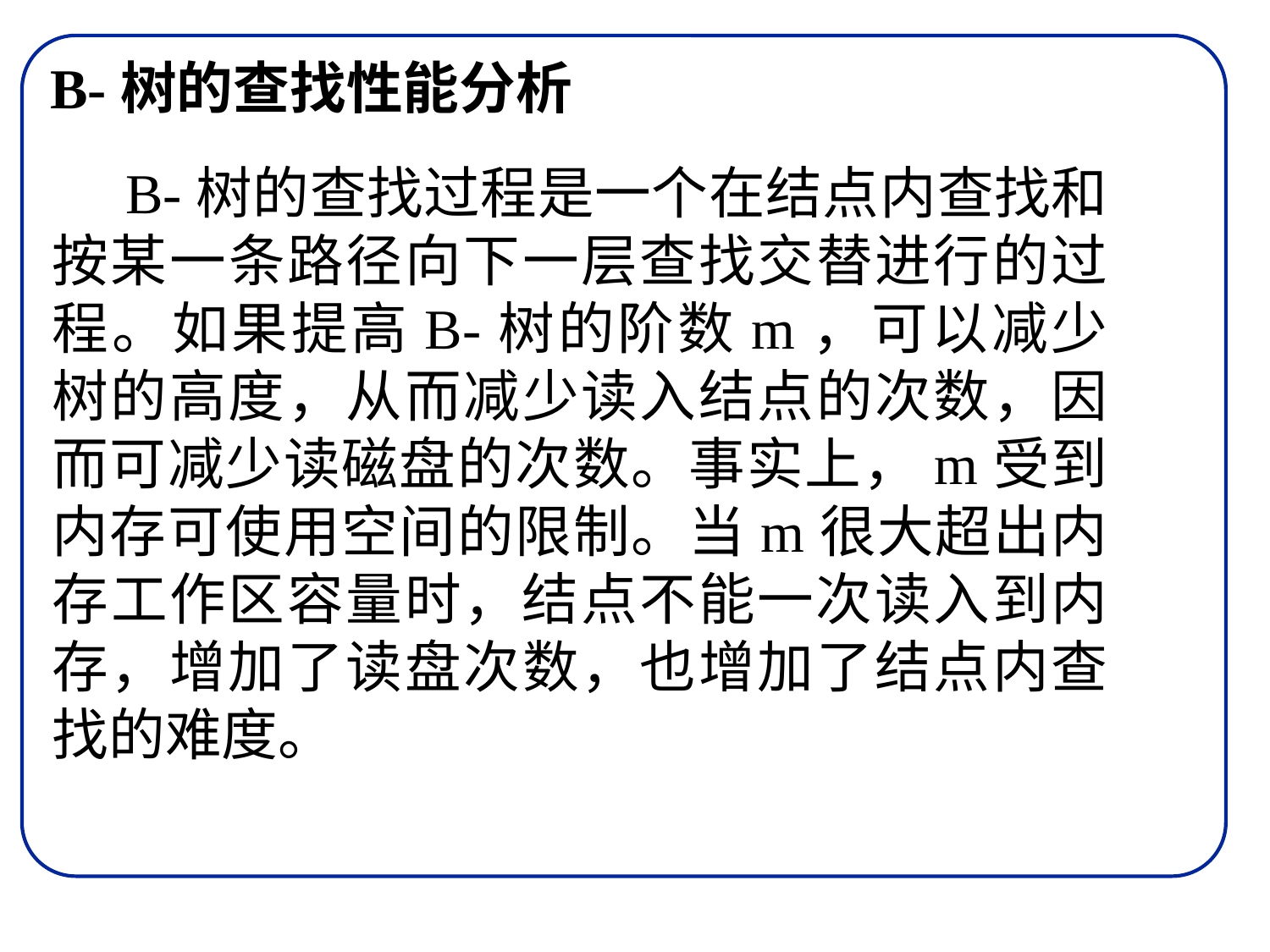

B-树的查找性能分析
     B-树的查找过程是一个在结点内查找和按某一条路径向下一层查找交替进行的过程。如果提高B-树的阶数m，可以减少树的高度，从而减少读入结点的次数，因而可减少读磁盘的次数。事实上，m受到内存可使用空间的限制。当m很大超出内存工作区容量时，结点不能一次读入到内存，增加了读盘次数，也增加了结点内查找的难度。